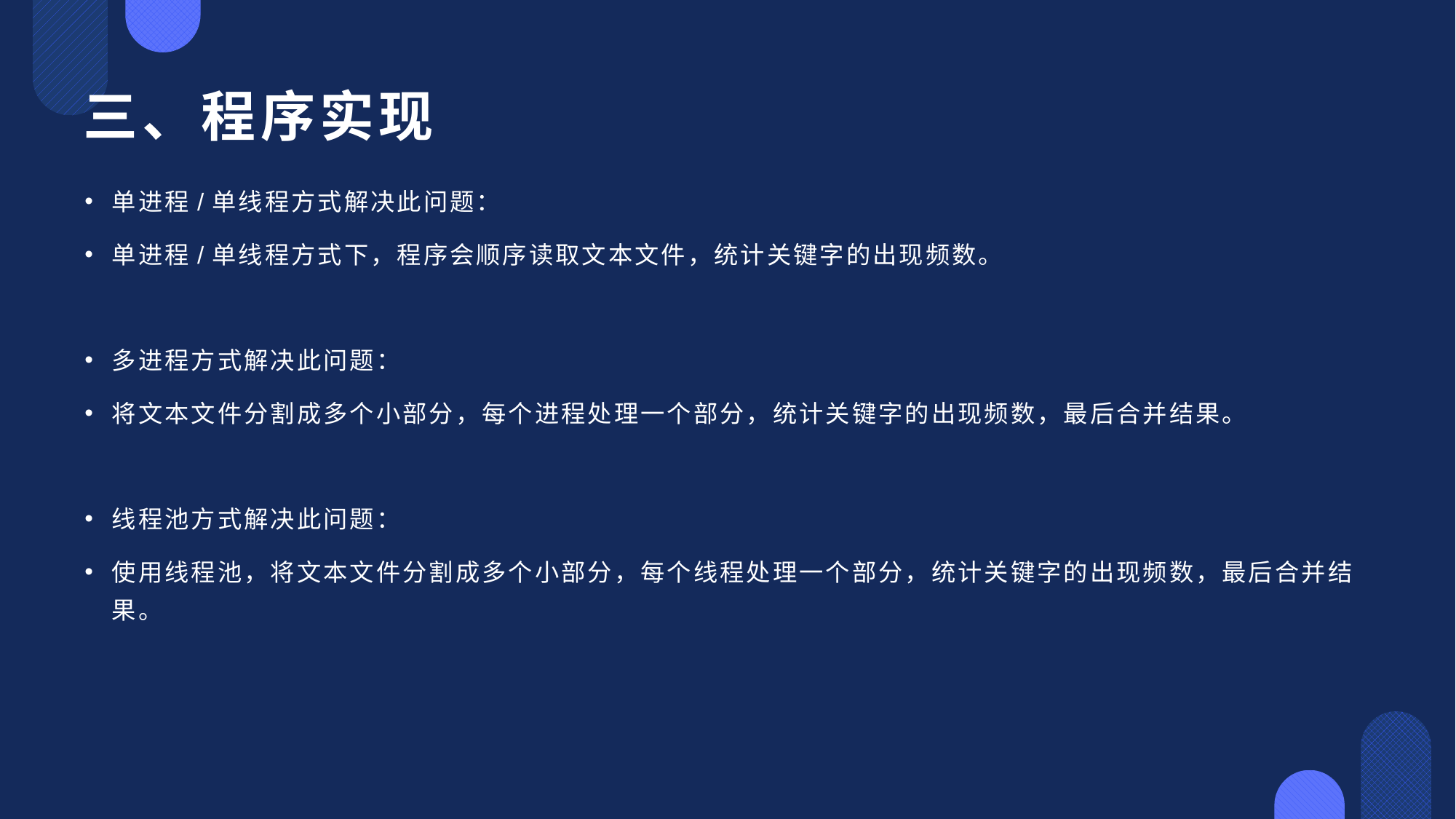

三、程序实现
单进程/单线程方式解决此问题：
单进程/单线程方式下，程序会顺序读取文本文件，统计关键字的出现频数。

多进程方式解决此问题：
将文本文件分割成多个小部分，每个进程处理一个部分，统计关键字的出现频数，最后合并结果。

线程池方式解决此问题：
使用线程池，将文本文件分割成多个小部分，每个线程处理一个部分，统计关键字的出现频数，最后合并结果。